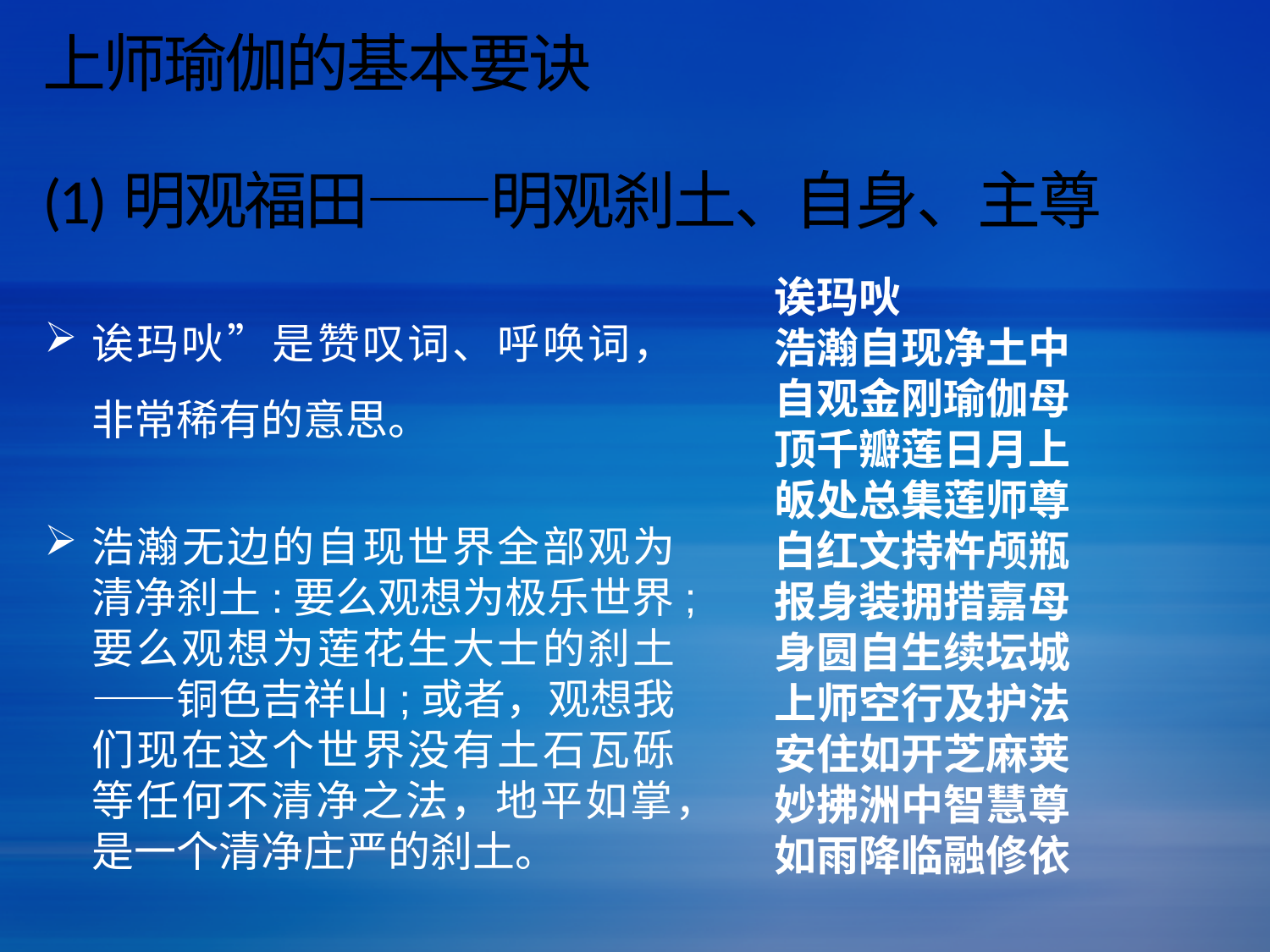

# 上师瑜伽的基本要诀 (1)明观福田——明观刹土、自身、主尊
诶玛吙
浩瀚自现净土中
自观金刚瑜伽母
顶千瓣莲日月上
皈处总集莲师尊
白红文持杵颅瓶
报身装拥措嘉母
身圆自生续坛城
上师空行及护法
安住如开芝麻荚
妙拂洲中智慧尊
如雨降临融修依

诶玛吙”是赞叹词、呼唤词，非常稀有的意思。

浩瀚无边的自现世界全部观为清净刹土:要么观想为极乐世界;要么观想为莲花生大士的刹土——铜色吉祥山;或者，观想我们现在这个世界没有土石瓦砾等任何不清净之法，地平如掌，是一个清净庄严的刹土。